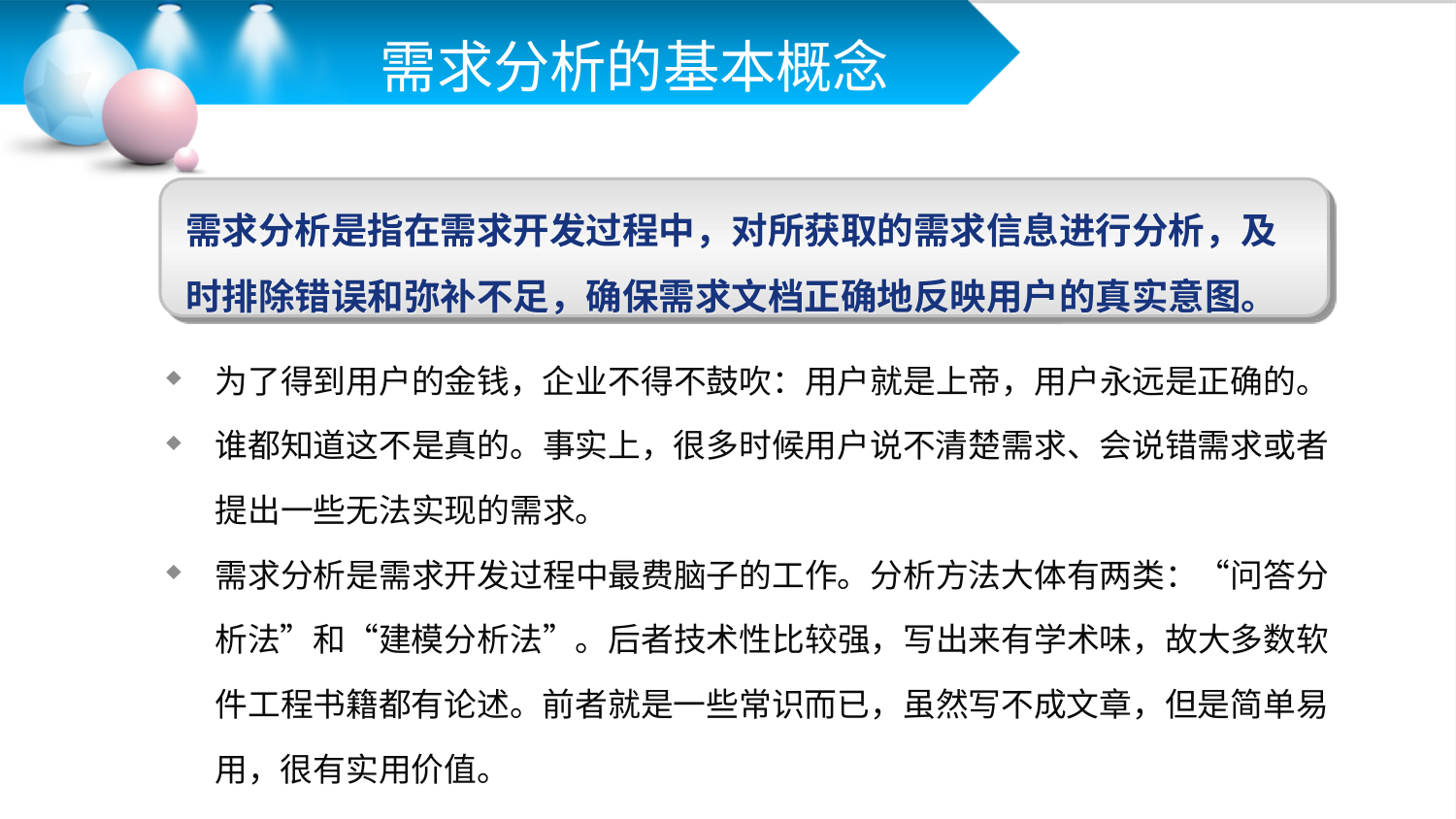

需求分析的基本概念

需求分析是指在需求开发过程中，对所获取的需求信息进行分析，及时排除错误和弥补不足，确保需求文档正确地反映用户的真实意图。
为了得到用户的金钱，企业不得不鼓吹：用户就是上帝，用户永远是正确的。
谁都知道这不是真的。事实上，很多时候用户说不清楚需求、会说错需求或者提出一些无法实现的需求。
需求分析是需求开发过程中最费脑子的工作。分析方法大体有两类：“问答分析法”和“建模分析法”。后者技术性比较强，写出来有学术味，故大多数软件工程书籍都有论述。前者就是一些常识而已，虽然写不成文章，但是简单易用，很有实用价值。